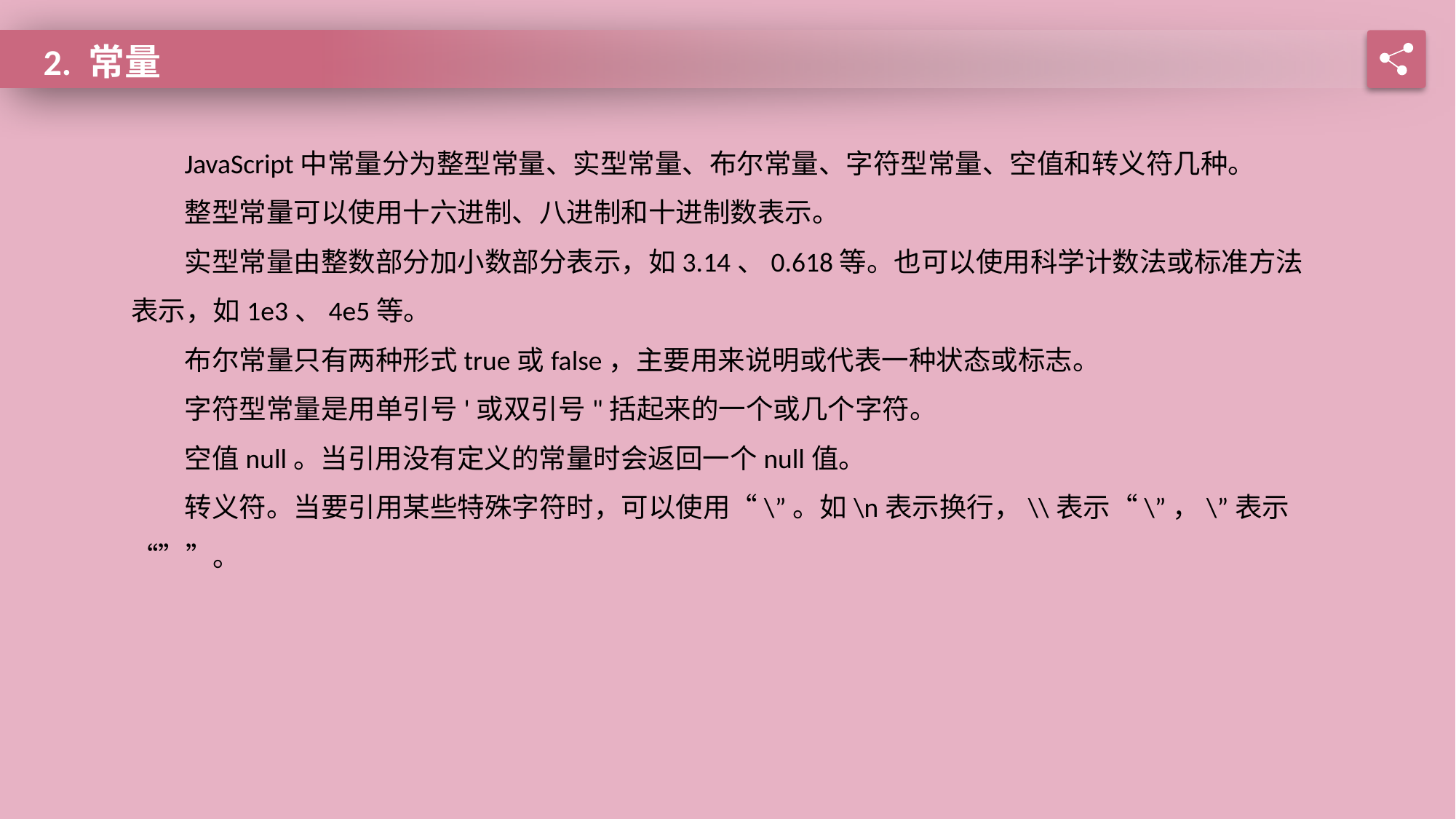

2. 常量
JavaScript中常量分为整型常量、实型常量、布尔常量、字符型常量、空值和转义符几种。
整型常量可以使用十六进制、八进制和十进制数表示。
实型常量由整数部分加小数部分表示，如3.14、0.618等。也可以使用科学计数法或标准方法表示，如1e3、4e5等。
布尔常量只有两种形式true或false，主要用来说明或代表一种状态或标志。
字符型常量是用单引号'或双引号"括起来的一个或几个字符。
空值null。当引用没有定义的常量时会返回一个null值。
转义符。当要引用某些特殊字符时，可以使用“\”。如\n表示换行，\\表示“\”，\”表示“””。